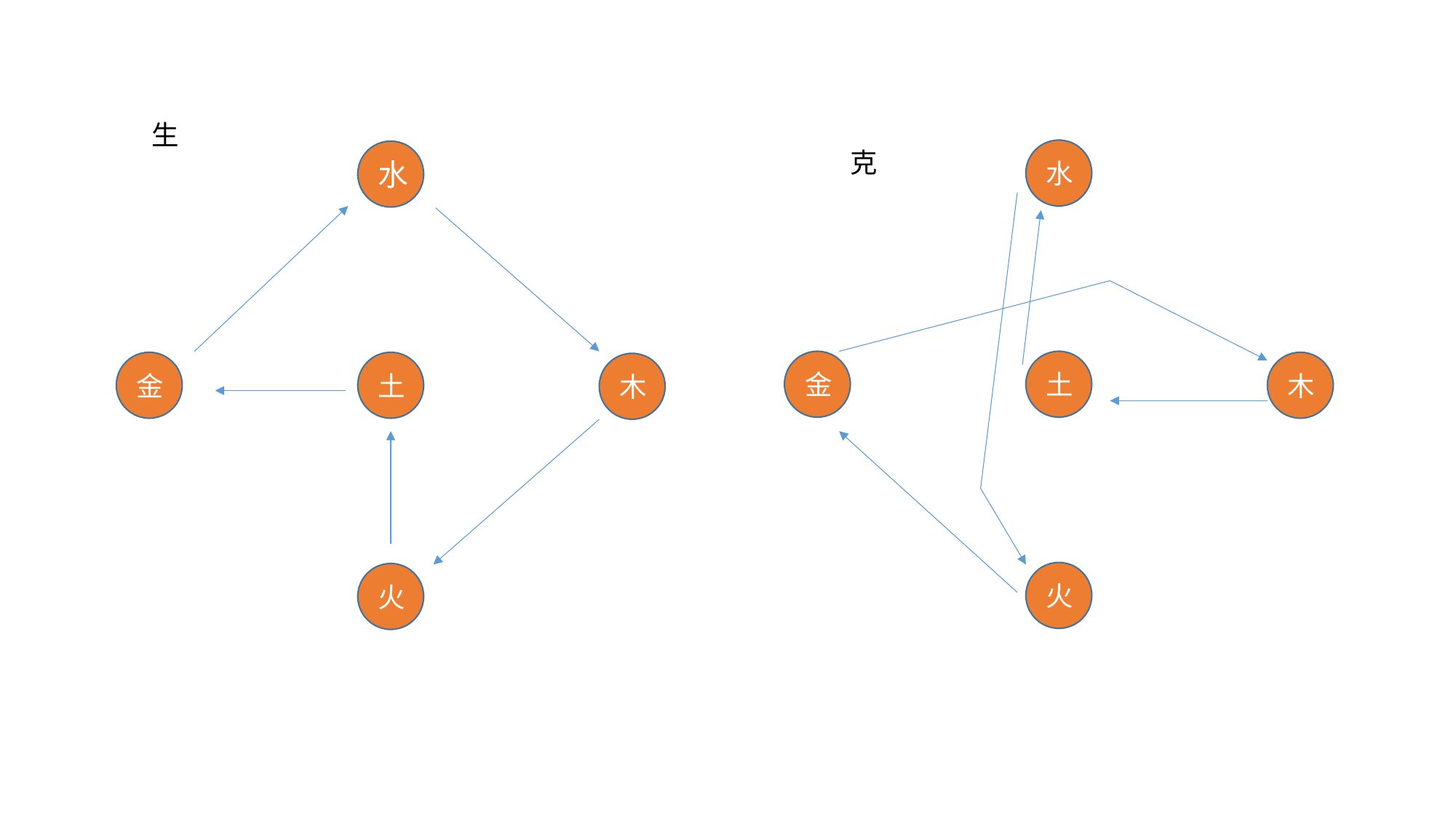

生
克
水
水
金
土
金
土
木
木
火
火